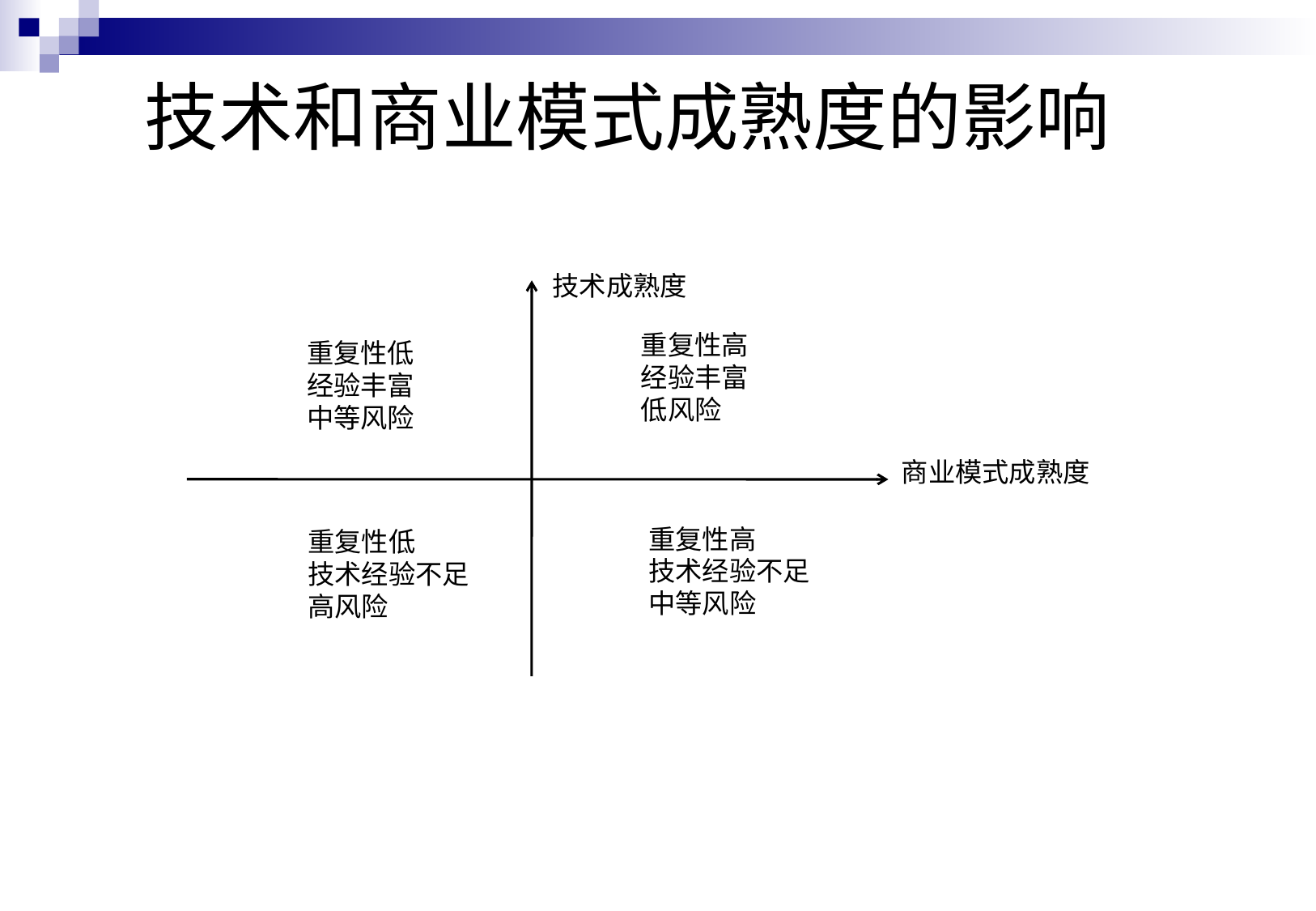

# 技术和商业模式成熟度的影响

技术成熟度

重复性高
经验丰富
低风险
重复性低
经验丰富
中等风险
商业模式成熟度

重复性高
技术经验不足
中等风险
重复性低
技术经验不足
高风险